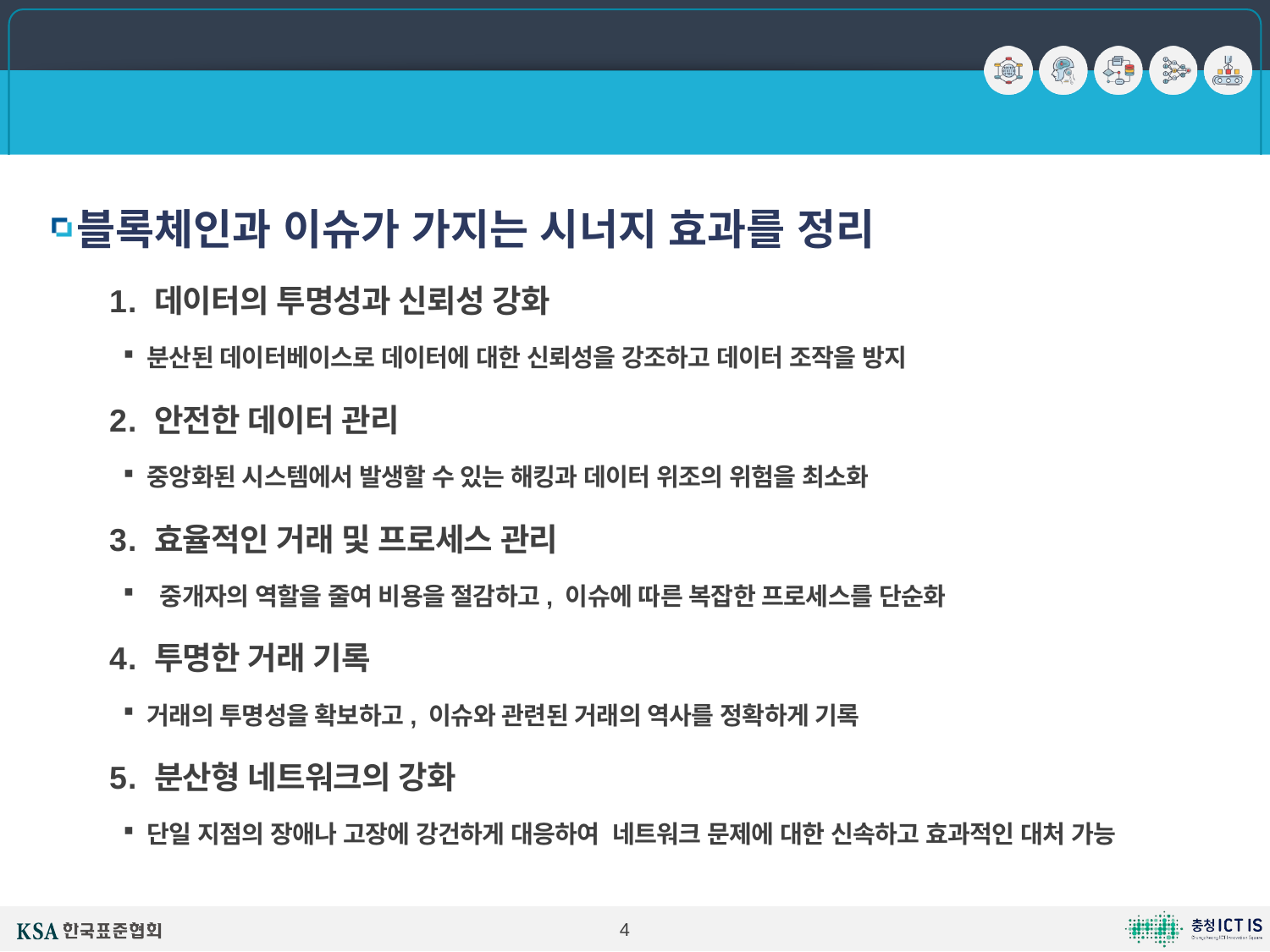

1. 웹프로젝트 템플릿으로 배우는 프로젝트 기획 및 설계
# 해봅시다
블록체인과 이슈가 가지는 시너지 효과를 정리
데이터의 투명성과 신뢰성 강화
분산된 데이터베이스로 데이터에 대한 신뢰성을 강조하고 데이터 조작을 방지
안전한 데이터 관리
중앙화된 시스템에서 발생할 수 있는 해킹과 데이터 위조의 위험을 최소화
효율적인 거래 및 프로세스 관리
 중개자의 역할을 줄여 비용을 절감하고, 이슈에 따른 복잡한 프로세스를 단순화
투명한 거래 기록
거래의 투명성을 확보하고, 이슈와 관련된 거래의 역사를 정확하게 기록
분산형 네트워크의 강화
단일 지점의 장애나 고장에 강건하게 대응하여  네트워크 문제에 대한 신속하고 효과적인 대처 가능